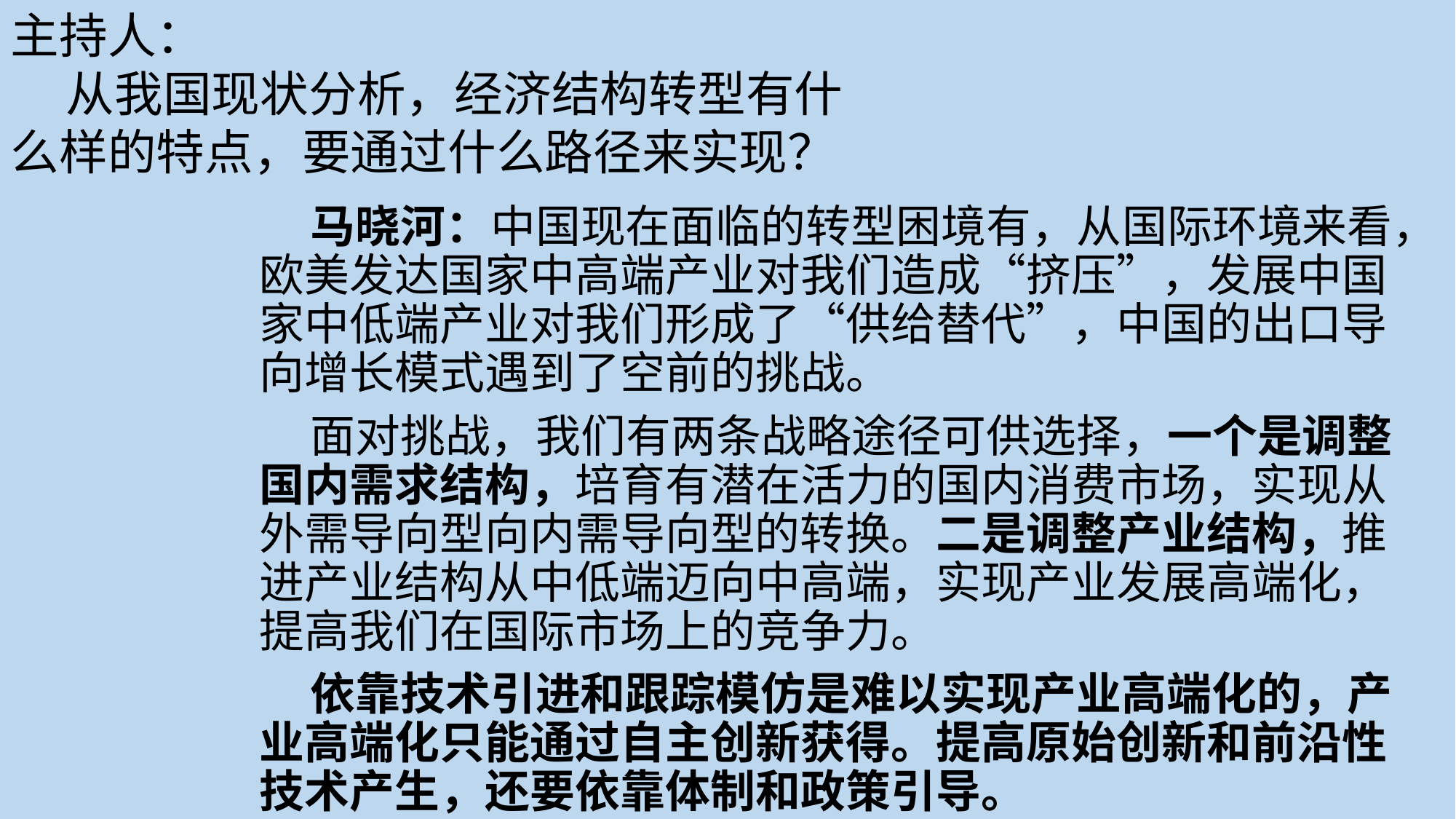

主持人：
    从我国现状分析，经济结构转型有什么样的特点，要通过什么路径来实现？
    马晓河：中国现在面临的转型困境有，从国际环境来看，欧美发达国家中高端产业对我们造成“挤压”，发展中国家中低端产业对我们形成了“供给替代”，中国的出口导向增长模式遇到了空前的挑战。
    面对挑战，我们有两条战略途径可供选择，一个是调整国内需求结构，培育有潜在活力的国内消费市场，实现从外需导向型向内需导向型的转换。二是调整产业结构，推进产业结构从中低端迈向中高端，实现产业发展高端化，提高我们在国际市场上的竞争力。
    依靠技术引进和跟踪模仿是难以实现产业高端化的，产业高端化只能通过自主创新获得。提高原始创新和前沿性技术产生，还要依靠体制和政策引导。